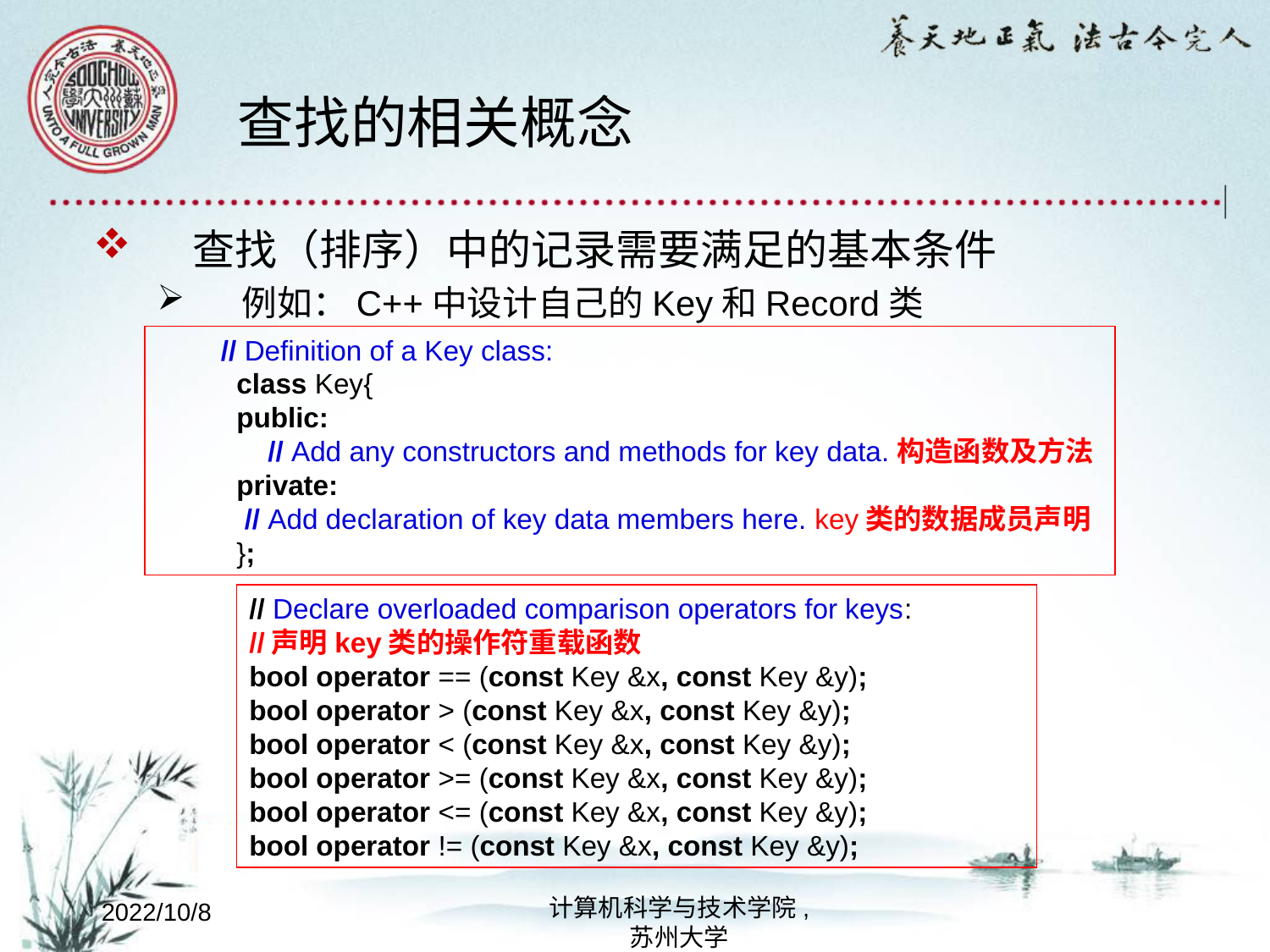

# 查找的相关概念
查找（排序）中的记录需要满足的基本条件
例如：C++中设计自己的Key和Record类
// Definition of a Key class:
  class Key{
  public:
      // Add any constructors and methods for key data.构造函数及方法
  private:
   // Add declaration of key data members here. key类的数据成员声明
  };
// Declare overloaded comparison operators for keys:
//声明key类的操作符重载函数
bool operator == (const Key &x, const Key &y);
bool operator > (const Key &x, const Key &y);
bool operator < (const Key &x, const Key &y);
bool operator >= (const Key &x, const Key &y);
bool operator <= (const Key &x, const Key &y);
bool operator != (const Key &x, const Key &y);
计算机科学与技术学院,
苏州大学
2022/10/8